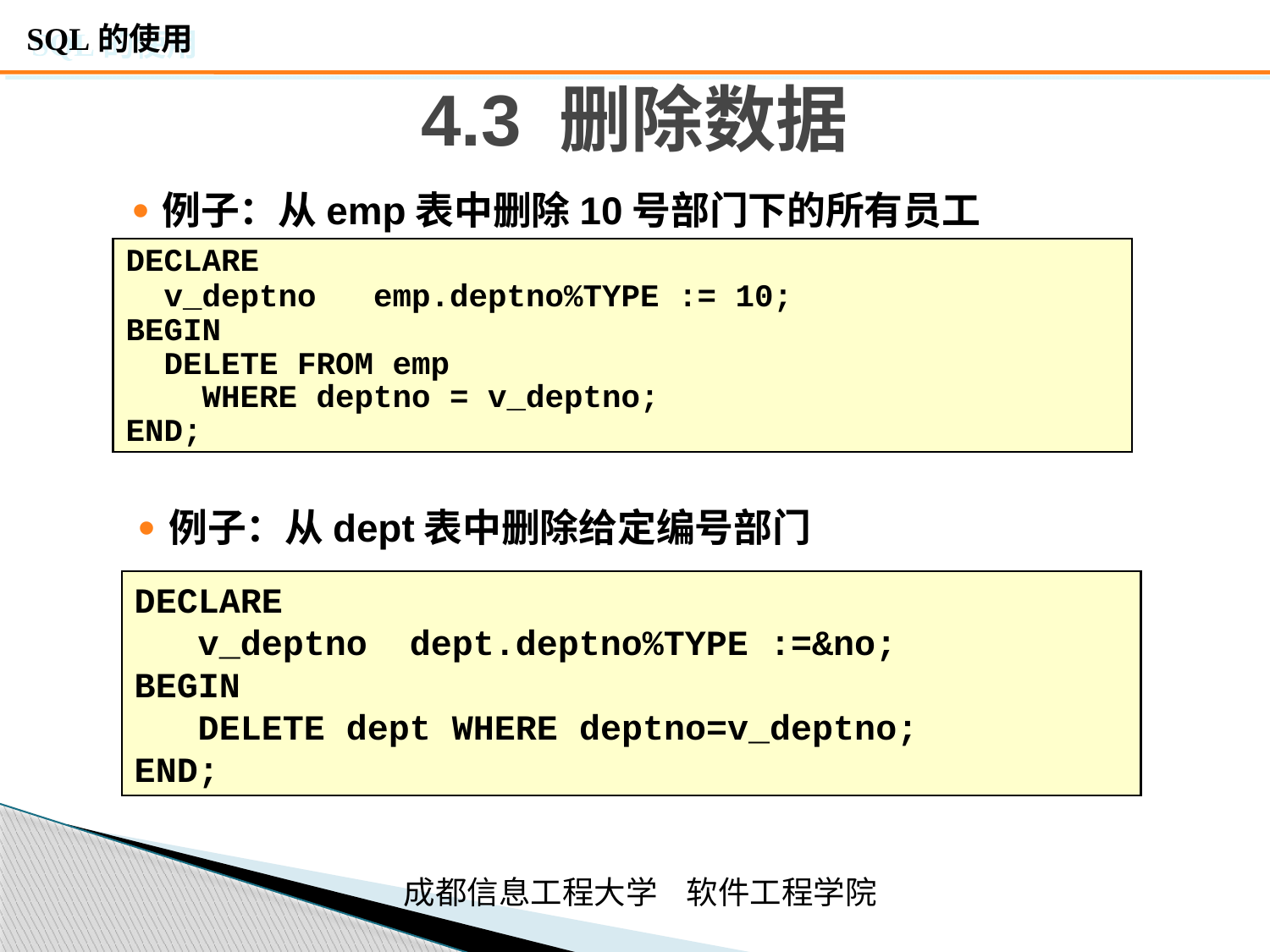

# 4.3 删除数据
例子：从emp表中删除10号部门下的所有员工
DECLARE
  v_deptno   emp.deptno%TYPE := 10;
BEGIN
  DELETE FROM emp
    WHERE deptno = v_deptno;
END;
例子：从dept表中删除给定编号部门
DECLARE
   v_deptno  dept.deptno%TYPE :=&no;
BEGIN
   DELETE dept WHERE deptno=v_deptno;
END;